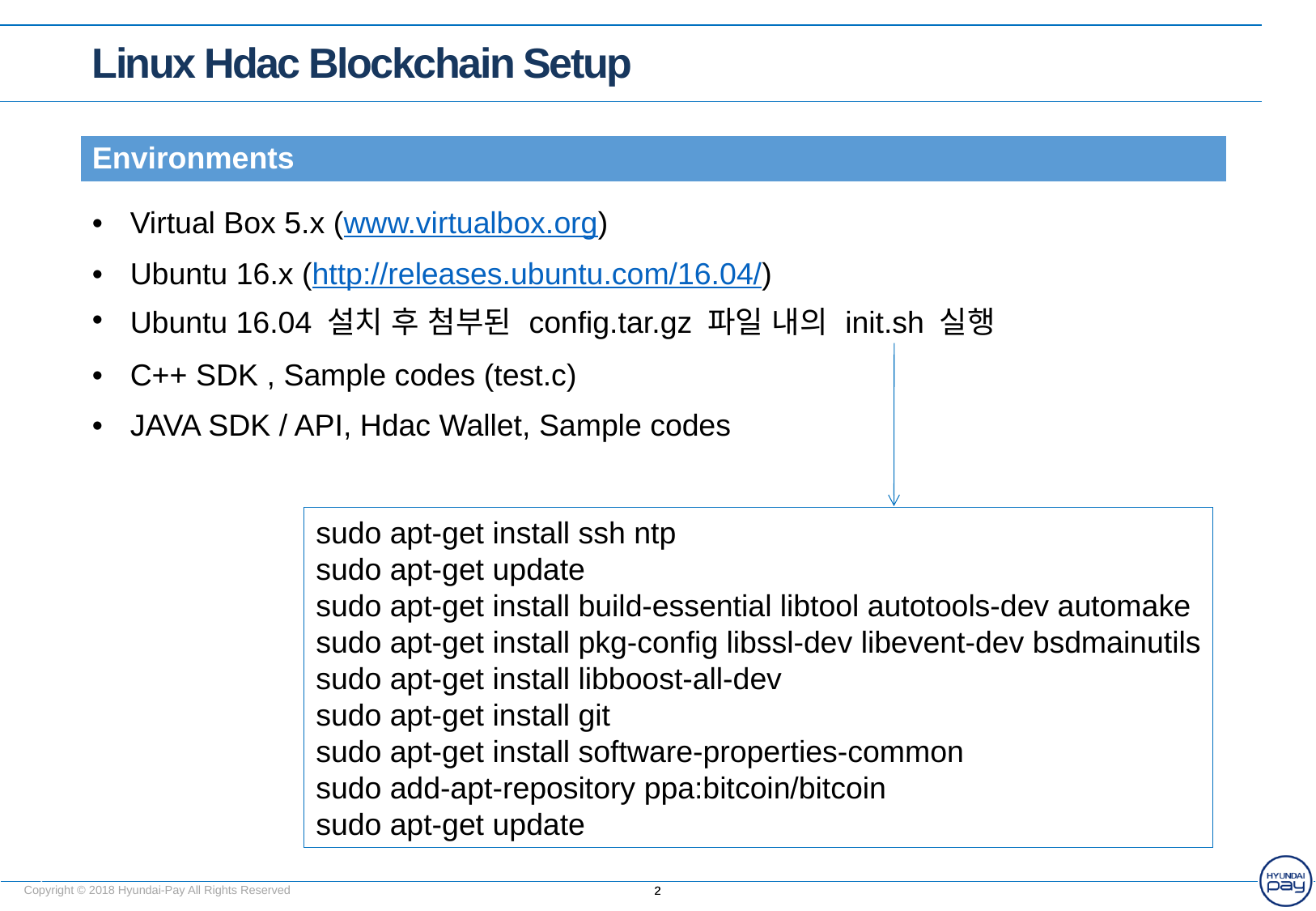

Linux Hdac Blockchain Setup
| Environments |
| --- |
| Virtual Box 5.x (www.virtualbox.org) Ubuntu 16.x (http://releases.ubuntu.com/16.04/) Ubuntu 16.04 설치 후 첨부된 config.tar.gz 파일 내의 init.sh 실행 C++ SDK , Sample codes (test.c) JAVA SDK / API, Hdac Wallet, Sample codes |
sudo apt-get install ssh ntp
sudo apt-get update
sudo apt-get install build-essential libtool autotools-dev automake
sudo apt-get install pkg-config libssl-dev libevent-dev bsdmainutils
sudo apt-get install libboost-all-dev
sudo apt-get install git
sudo apt-get install software-properties-common
sudo add-apt-repository ppa:bitcoin/bitcoin
sudo apt-get update